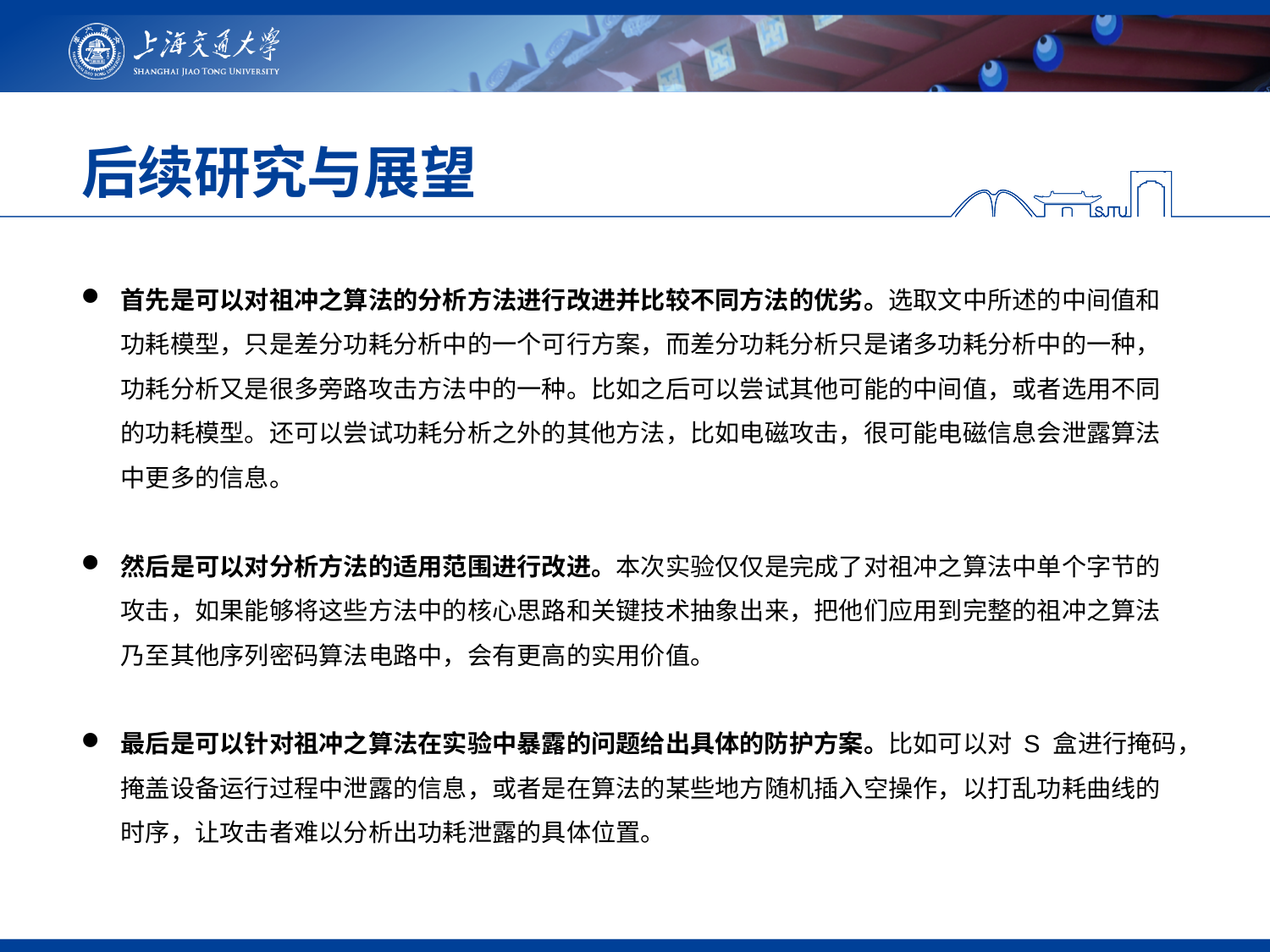

# 后续研究与展望
首先是可以对祖冲之算法的分析方法进行改进并比较不同方法的优劣。选取文中所述的中间值和功耗模型，只是差分功耗分析中的一个可行方案，而差分功耗分析只是诸多功耗分析中的一种，功耗分析又是很多旁路攻击方法中的一种。比如之后可以尝试其他可能的中间值，或者选用不同的功耗模型。还可以尝试功耗分析之外的其他方法，比如电磁攻击，很可能电磁信息会泄露算法中更多的信息。

然后是可以对分析方法的适用范围进行改进。本次实验仅仅是完成了对祖冲之算法中单个字节的攻击，如果能够将这些方法中的核心思路和关键技术抽象出来，把他们应用到完整的祖冲之算法乃至其他序列密码算法电路中，会有更高的实用价值。

最后是可以针对祖冲之算法在实验中暴露的问题给出具体的防护方案。比如可以对 S 盒进行掩码，掩盖设备运行过程中泄露的信息，或者是在算法的某些地方随机插入空操作，以打乱功耗曲线的时序，让攻击者难以分析出功耗泄露的具体位置。